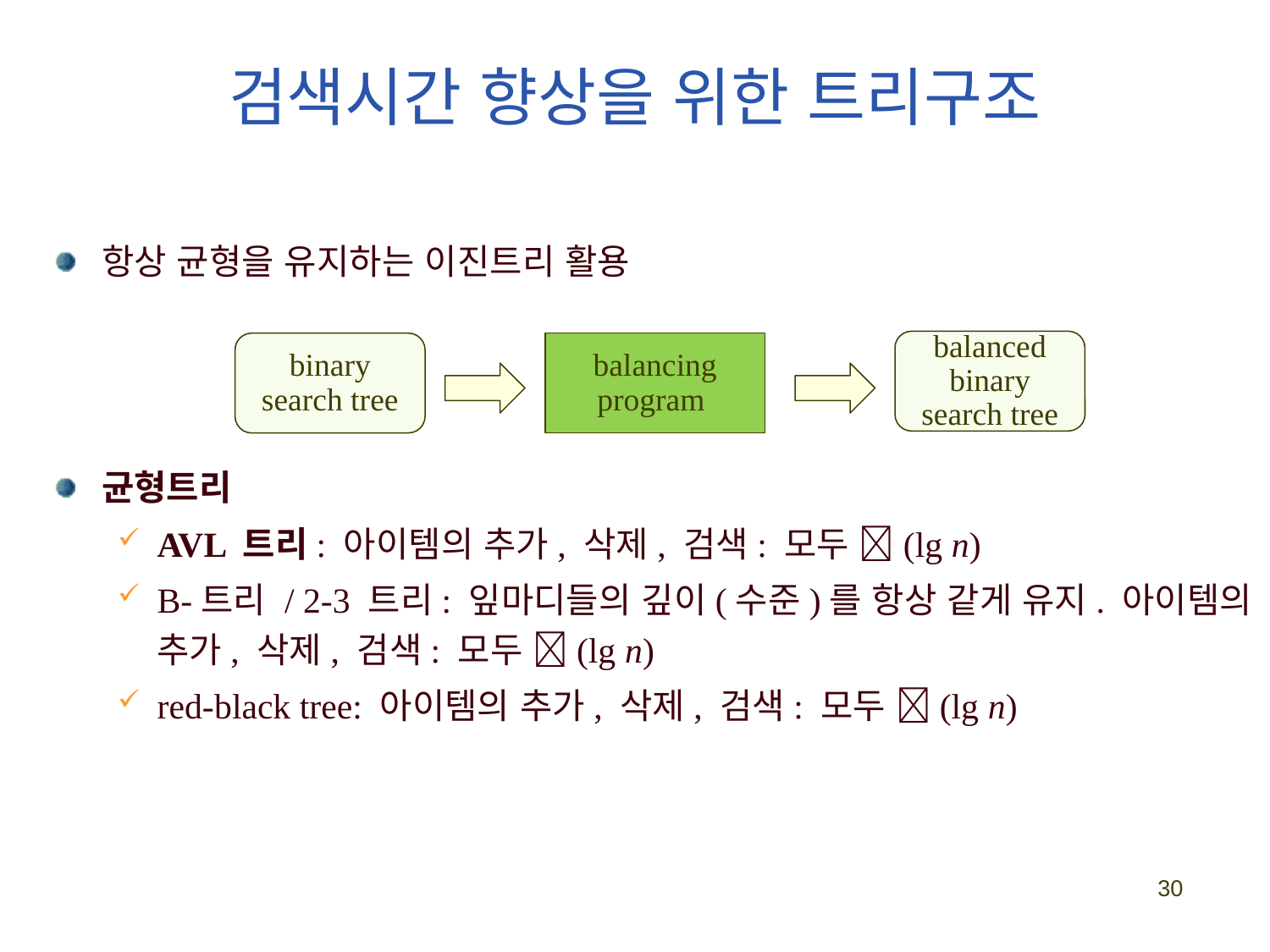

# 검색시간 향상을 위한 트리구조
항상 균형을 유지하는 이진트리 활용

균형트리
AVL 트리: 아이템의 추가, 삭제, 검색: 모두 Θ(lg n)
B-트리 / 2-3 트리: 잎마디들의 깊이(수준)를 항상 같게 유지. 아이템의 추가, 삭제, 검색: 모두 Θ(lg n)
red-black tree: 아이템의 추가, 삭제, 검색: 모두 Θ(lg n)
balanced binary search tree
binary search tree
balancing program

30